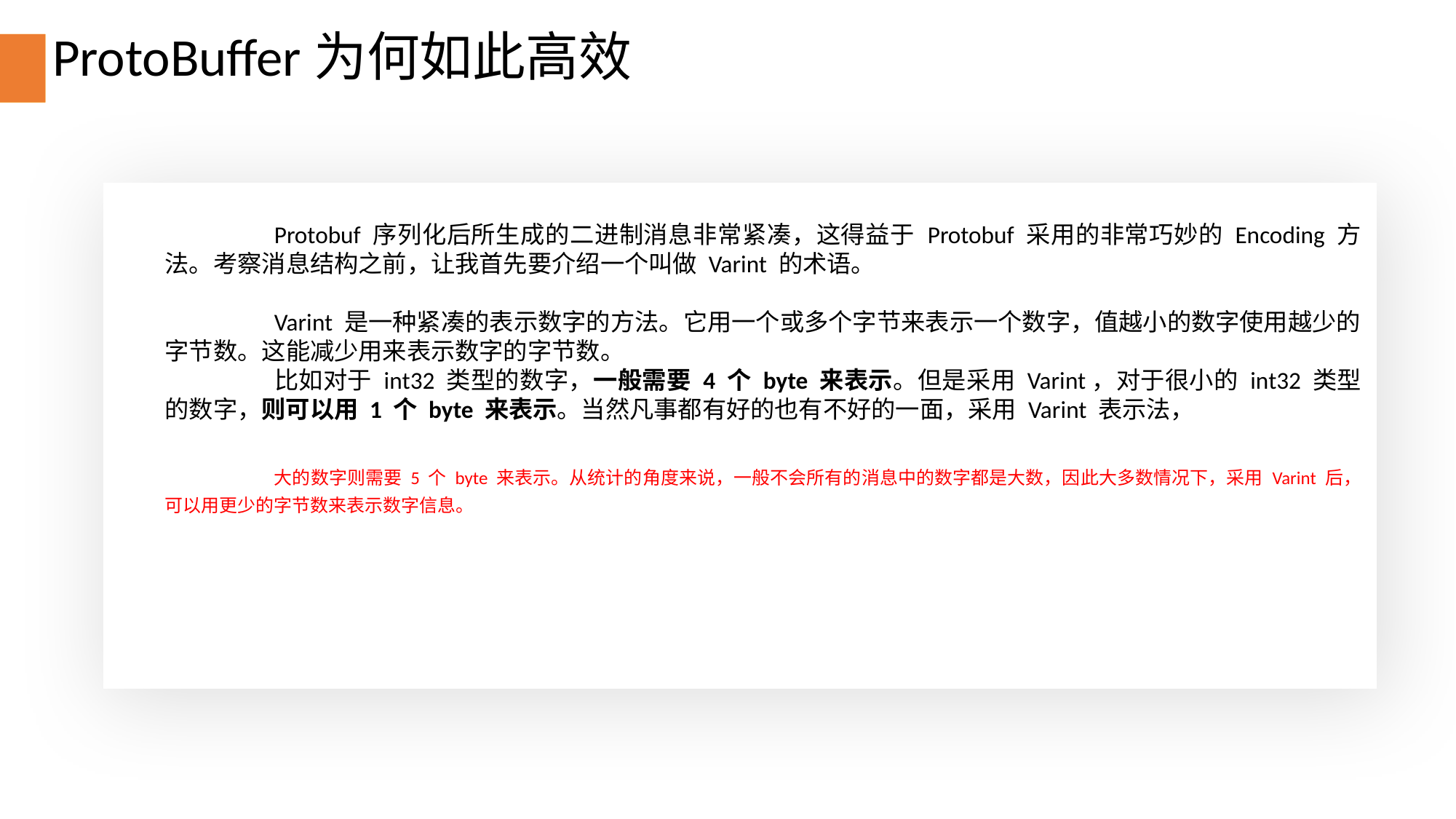

# ProtoBuffer为何如此高效

	Protobuf 序列化后所生成的二进制消息非常紧凑，这得益于 Protobuf 采用的非常巧妙的 Encoding 方法。考察消息结构之前，让我首先要介绍一个叫做 Varint 的术语。

	Varint 是一种紧凑的表示数字的方法。它用一个或多个字节来表示一个数字，值越小的数字使用越少的字节数。这能减少用来表示数字的字节数。
	比如对于 int32 类型的数字，一般需要 4 个 byte 来表示。但是采用 Varint，对于很小的 int32 类型的数字，则可以用 1 个 byte 来表示。当然凡事都有好的也有不好的一面，采用 Varint 表示法，

	大的数字则需要 5 个 byte 来表示。从统计的角度来说，一般不会所有的消息中的数字都是大数，因此大多数情况下，采用 Varint 后，可以用更少的字节数来表示数字信息。